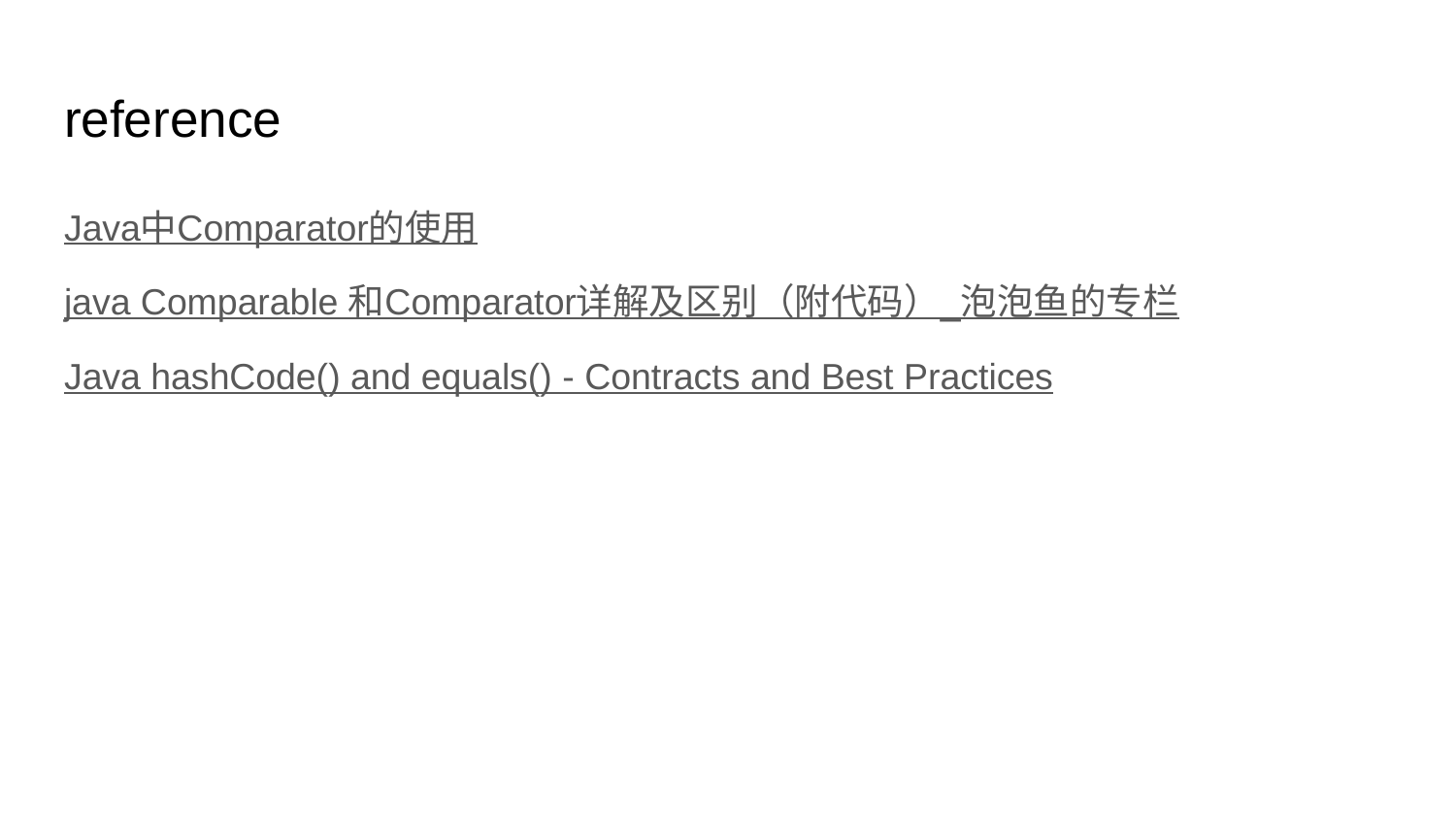

# reference
Java中Comparator的使用
java Comparable 和Comparator详解及区别（附代码）_泡泡鱼的专栏
Java hashCode() and equals() - Contracts and Best Practices